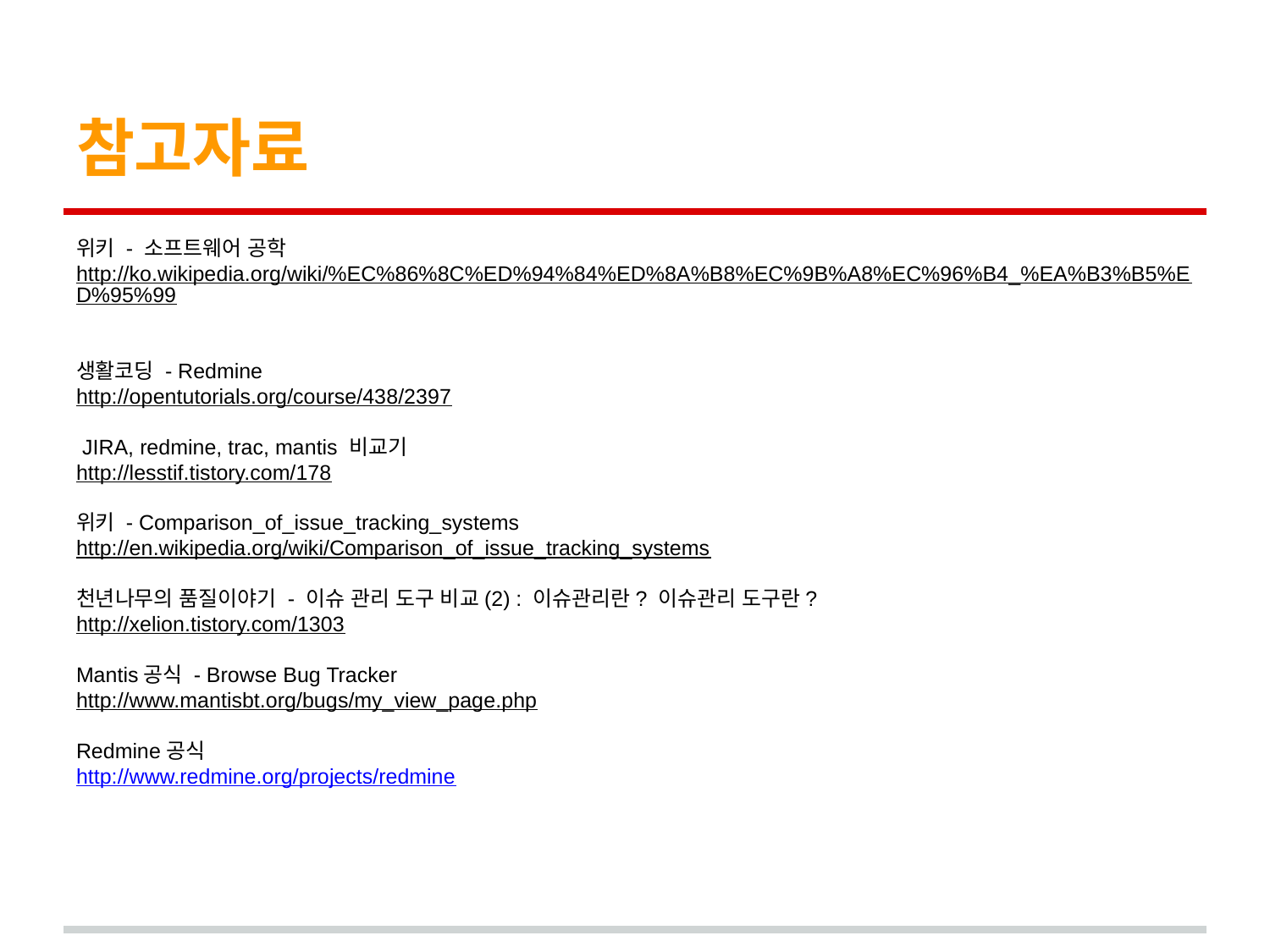

# 참고자료
위키 - 소프트웨어 공학
http://ko.wikipedia.org/wiki/%EC%86%8C%ED%94%84%ED%8A%B8%EC%9B%A8%EC%96%B4_%EA%B3%B5%ED%95%99

생활코딩 - Redmine
http://opentutorials.org/course/438/2397

 JIRA, redmine, trac, mantis 비교기
http://lesstif.tistory.com/178

위키 - Comparison_of_issue_tracking_systems
http://en.wikipedia.org/wiki/Comparison_of_issue_tracking_systems

천년나무의 품질이야기 - 이슈 관리 도구 비교(2) : 이슈관리란? 이슈관리 도구란?
http://xelion.tistory.com/1303

Mantis공식 - Browse Bug Tracker
http://www.mantisbt.org/bugs/my_view_page.php

Redmine공식
http://www.redmine.org/projects/redmine